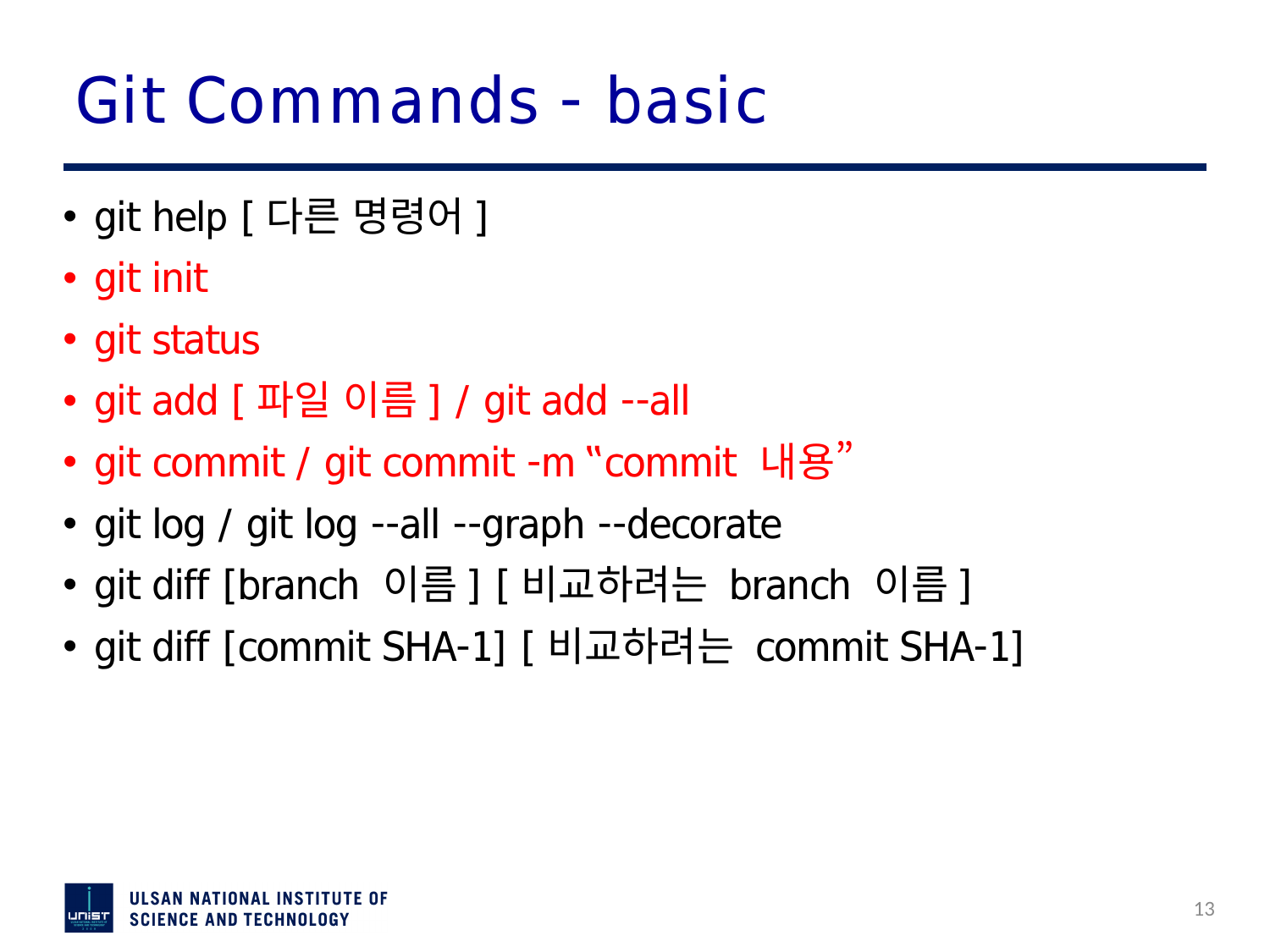

# Git Commands - basic
git help [다른 명령어]
git init
git status
git add [파일 이름] / git add --all
git commit / git commit -m “commit 내용”
git log / git log --all --graph --decorate
git diff [branch 이름] [비교하려는 branch 이름]
git diff [commit SHA-1] [비교하려는 commit SHA-1]